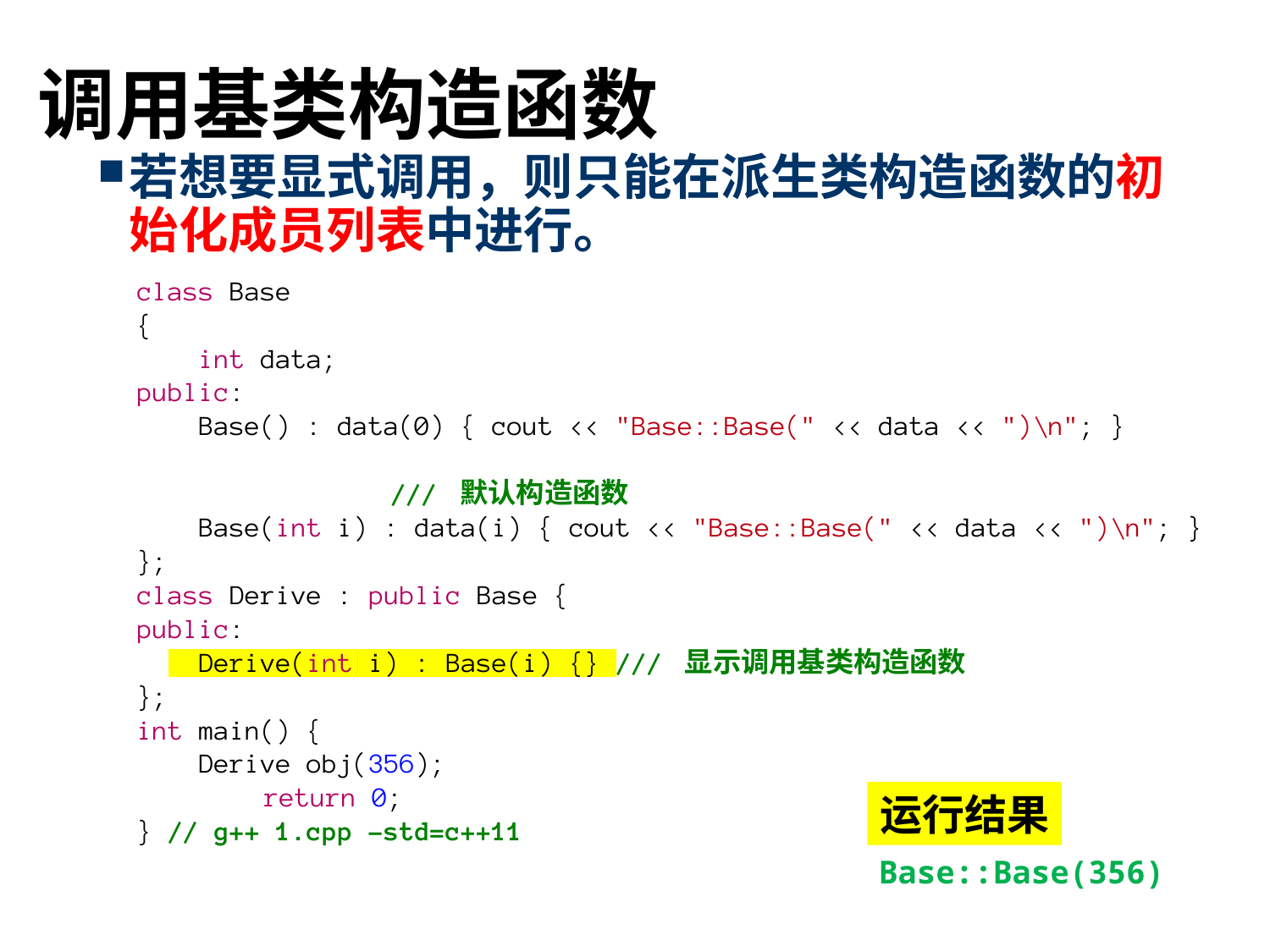

# 调用基类构造函数
若想要显式调用，则只能在派生类构造函数的初始化成员列表中进行。
class Base
{
    int data;
public:
    Base() : data(0) { cout << "Base::Base(" << data << ")\n"; }
										/// 默认构造函数
    Base(int i) : data(i) { cout << "Base::Base(" << data << ")\n"; }
};
class Derive : public Base {
public:
    Derive(int i) : Base(i) {} /// 显示调用基类构造函数
};
int main() {
    Derive obj(356);
	return 0;
} // g++ 1.cpp -std=c++11
运行结果
Base::Base(356)